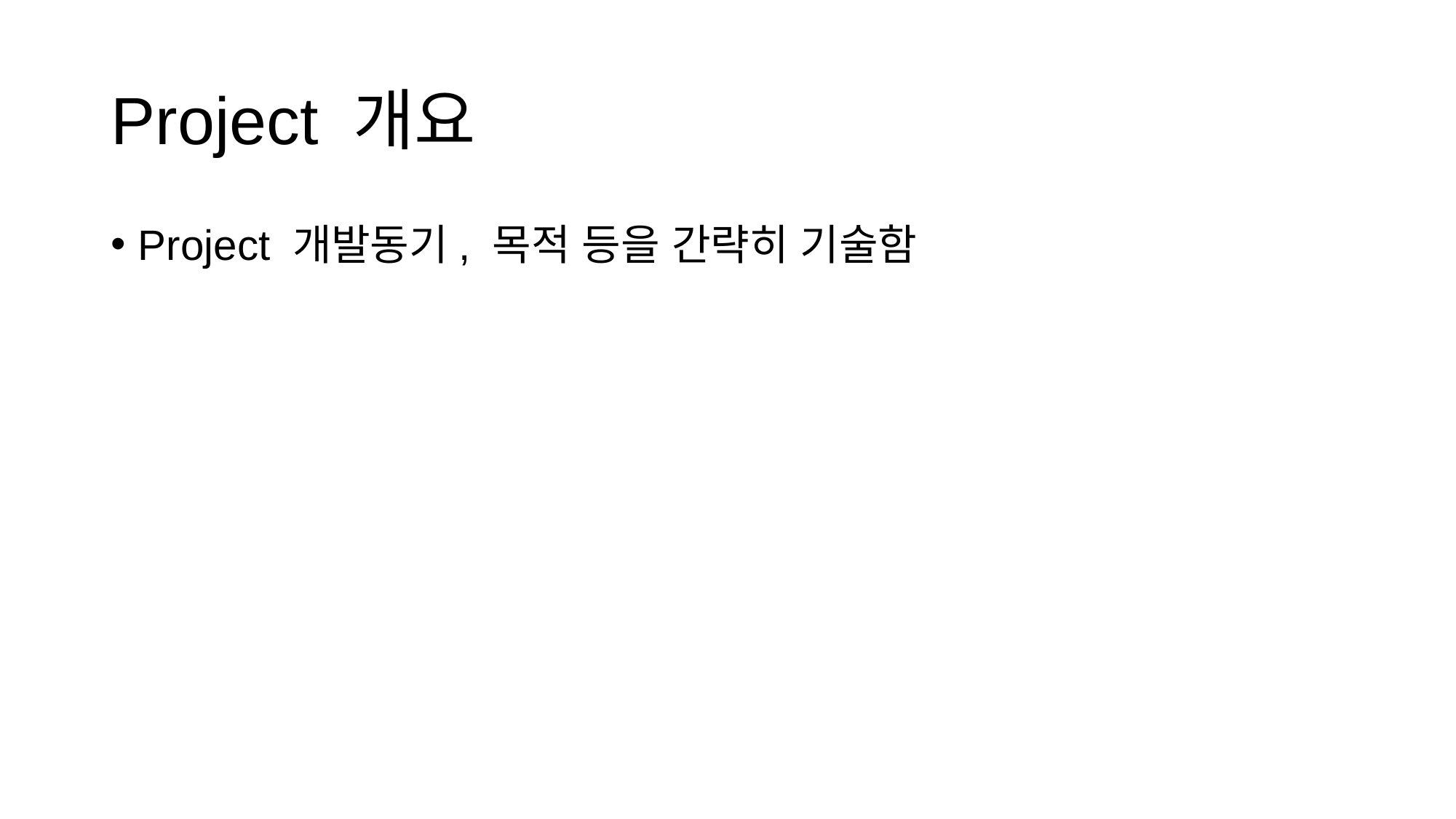

# Project 개요
Project 개발동기, 목적 등을 간략히 기술함